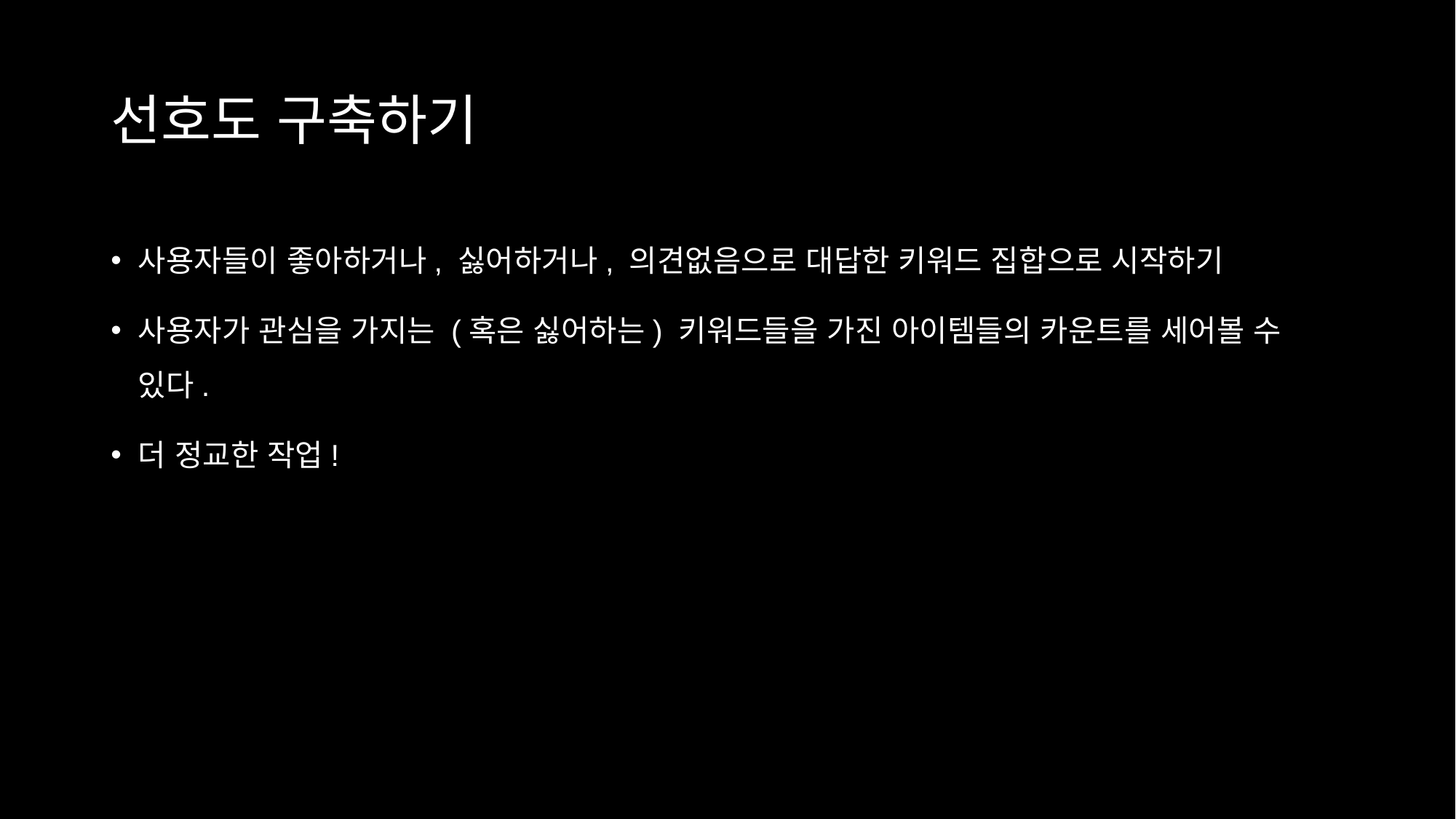

# 선호도 구축하기
사용자들이 좋아하거나, 싫어하거나, 의견없음으로 대답한 키워드 집합으로 시작하기
사용자가 관심을 가지는 (혹은 싫어하는) 키워드들을 가진 아이템들의 카운트를 세어볼 수 있다.
더 정교한 작업!